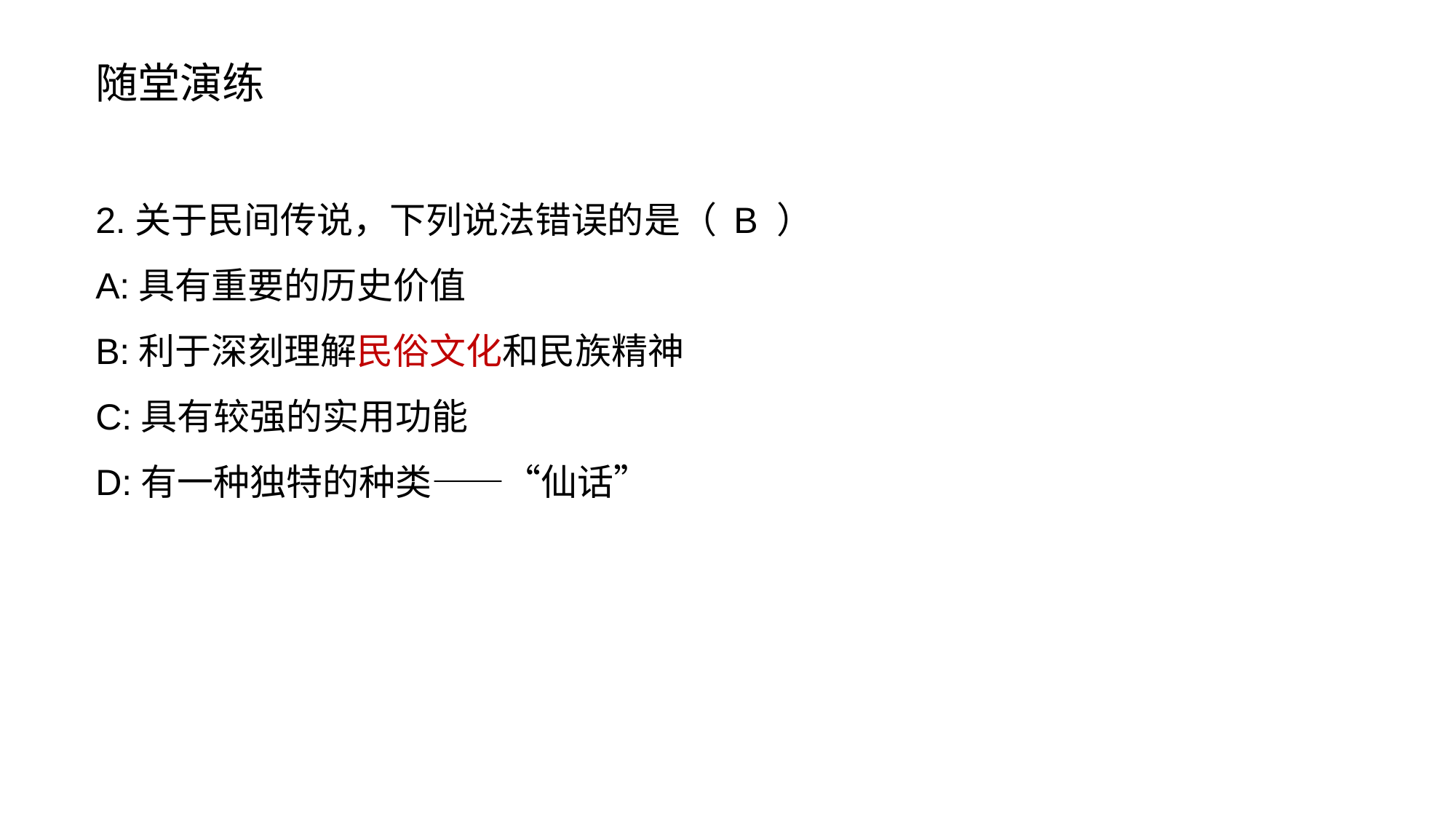

随堂演练
2.关于民间传说，下列说法错误的是（ B ）
A:具有重要的历史价值
B:利于深刻理解民俗文化和民族精神
C:具有较强的实用功能
D:有一种独特的种类——“仙话”